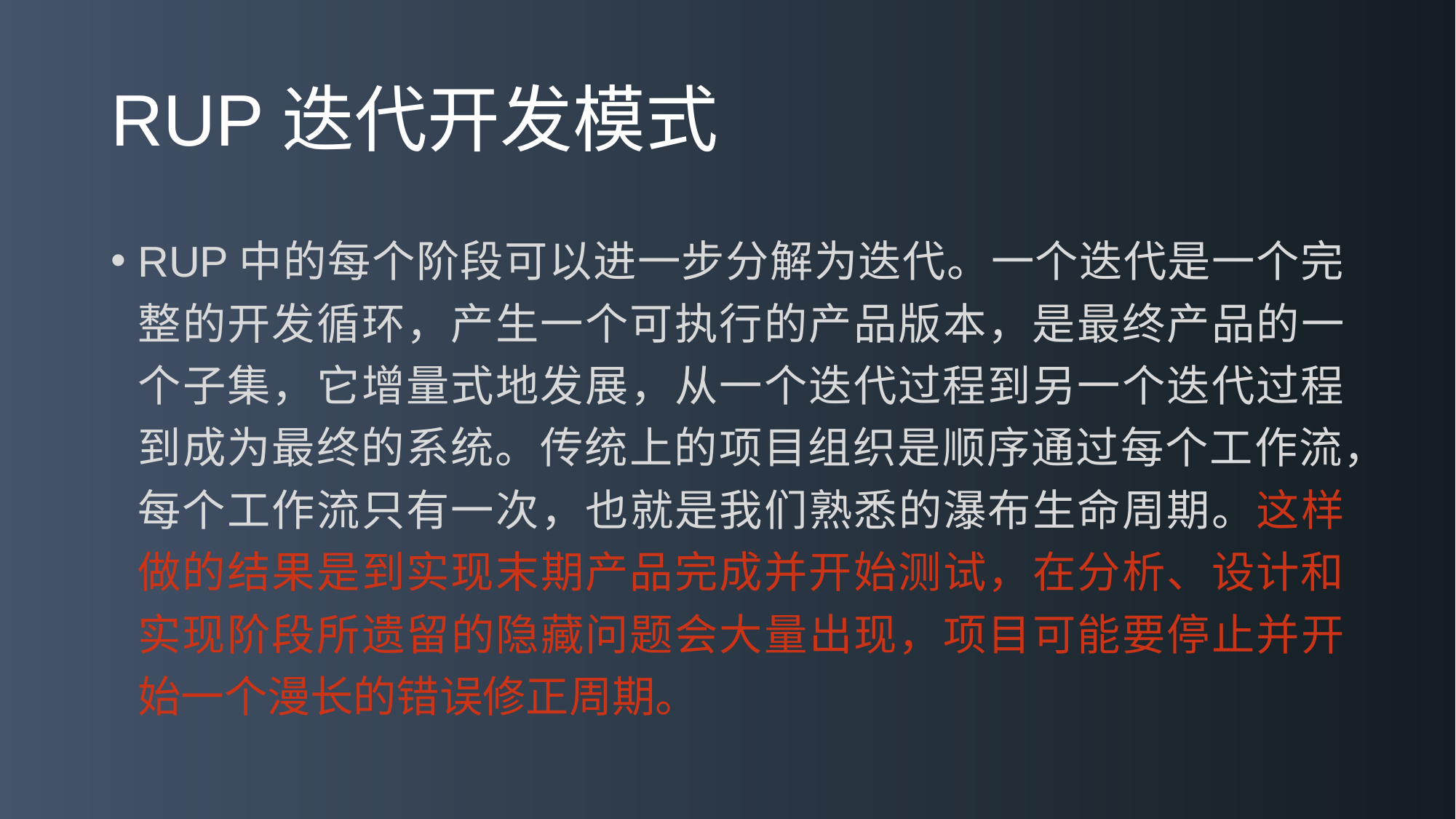

# RUP迭代开发模式
RUP中的每个阶段可以进一步分解为迭代。一个迭代是一个完整的开发循环，产生一个可执行的产品版本，是最终产品的一个子集，它增量式地发展，从一个迭代过程到另一个迭代过程到成为最终的系统。传统上的项目组织是顺序通过每个工作流，每个工作流只有一次，也就是我们熟悉的瀑布生命周期。这样做的结果是到实现末期产品完成并开始测试，在分析、设计和实现阶段所遗留的隐藏问题会大量出现，项目可能要停止并开始一个漫长的错误修正周期。